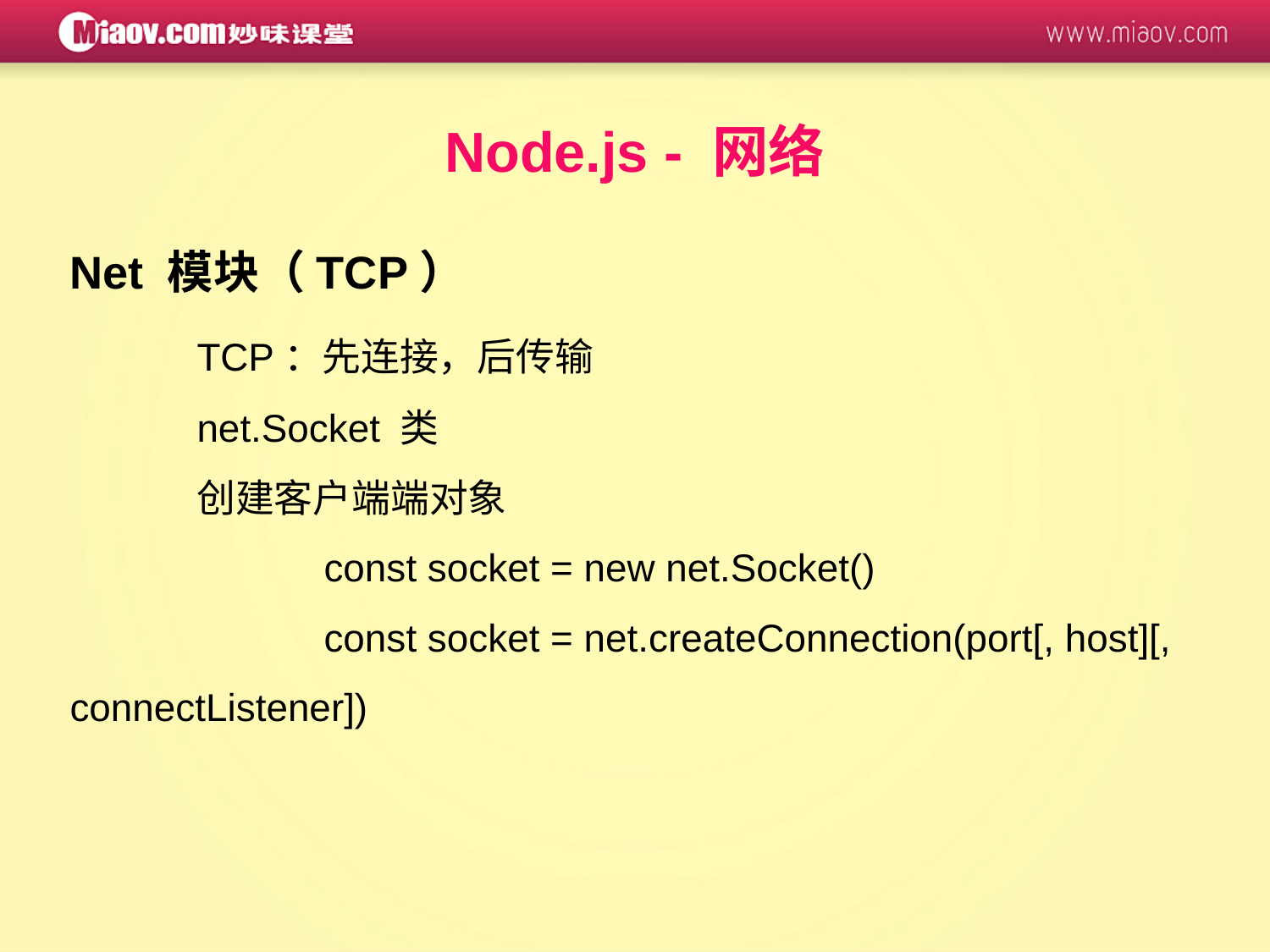

Node.js - 网络
Net 模块（TCP）
	TCP：先连接，后传输
	net.Socket 类
	创建客户端端对象
		const socket = new net.Socket()
		const socket = net.createConnection(port[, host][, connectListener])